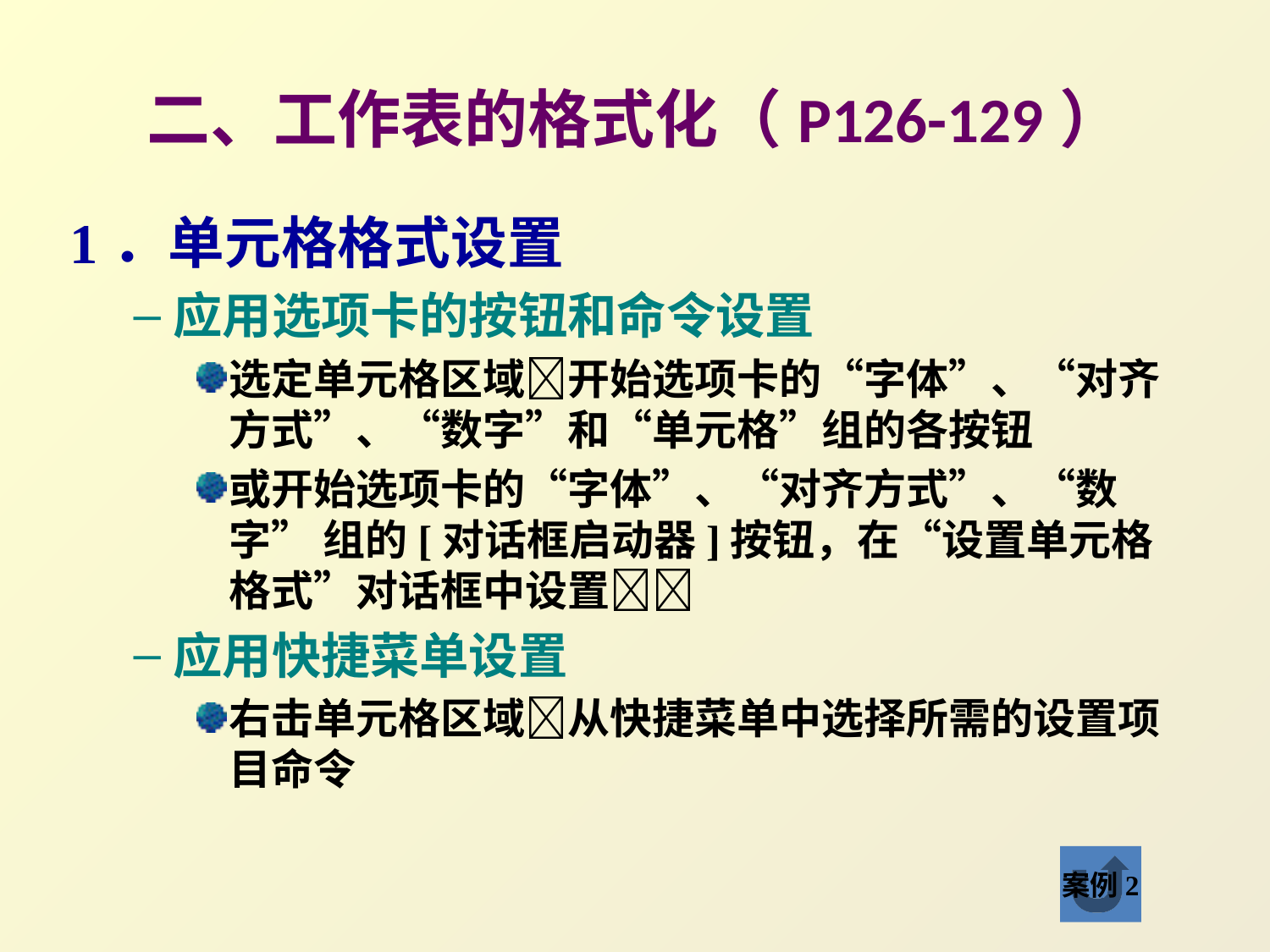

# 二、工作表的格式化（P126-129）
1．单元格格式设置
应用选项卡的按钮和命令设置
选定单元格区域→开始选项卡的“字体”、“对齐方式”、“数字”和“单元格”组的各按钮
或开始选项卡的“字体”、“对齐方式”、“数字” 组的[对话框启动器]按钮，在“设置单元格格式”对话框中设置→…
应用快捷菜单设置
右击单元格区域→从快捷菜单中选择所需的设置项目命令
案例2